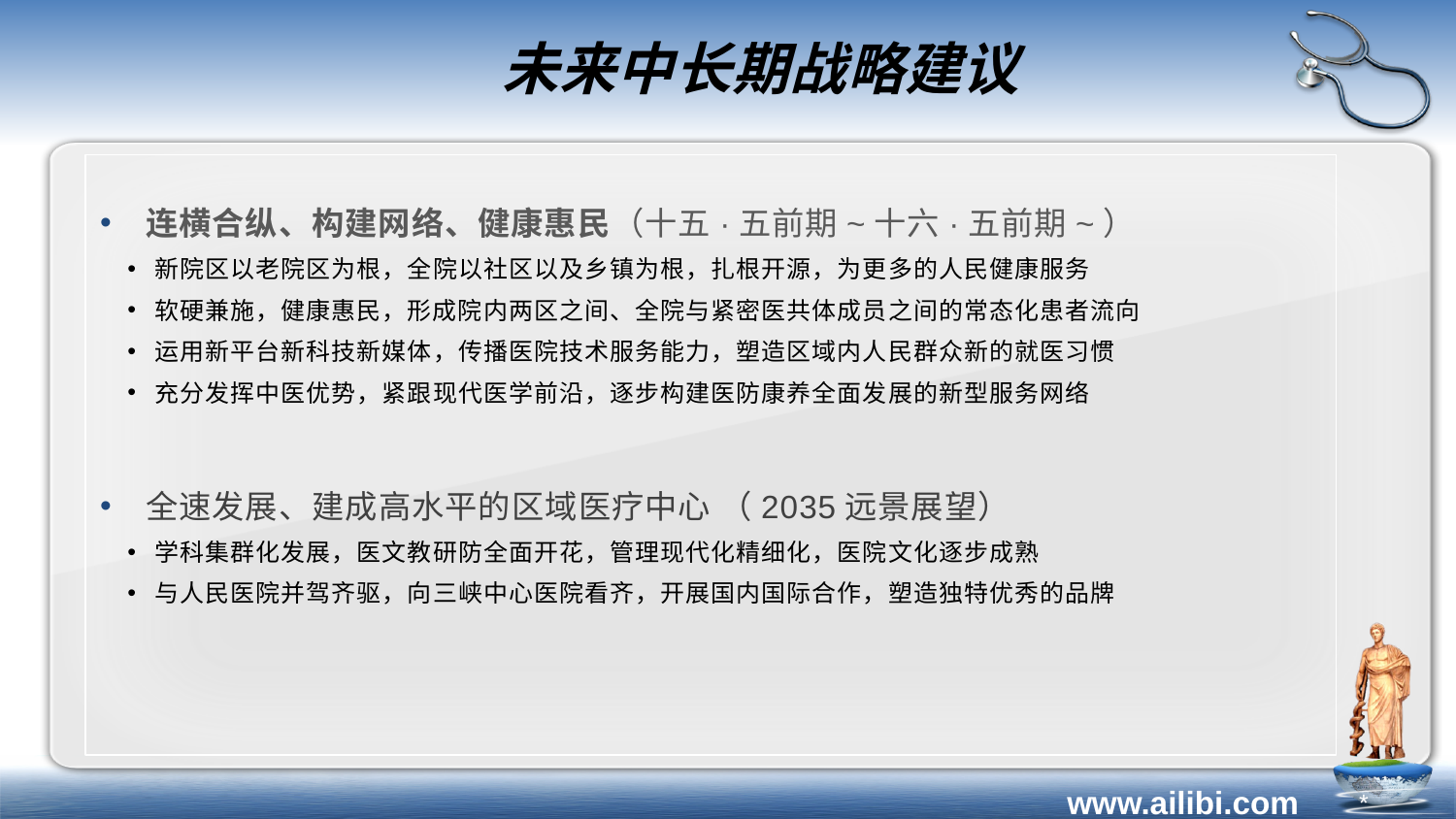

# 未来中长期战略建议

连横合纵、构建网络、健康惠民（十五·五前期~十六·五前期~）
新院区以老院区为根，全院以社区以及乡镇为根，扎根开源，为更多的人民健康服务
软硬兼施，健康惠民，形成院内两区之间、全院与紧密医共体成员之间的常态化患者流向
运用新平台新科技新媒体，传播医院技术服务能力，塑造区域内人民群众新的就医习惯
充分发挥中医优势，紧跟现代医学前沿，逐步构建医防康养全面发展的新型服务网络

全速发展、建成高水平的区域医疗中心 （2035远景展望）
学科集群化发展，医文教研防全面开花，管理现代化精细化，医院文化逐步成熟
与人民医院并驾齐驱，向三峡中心医院看齐，开展国内国际合作，塑造独特优秀的品牌

*